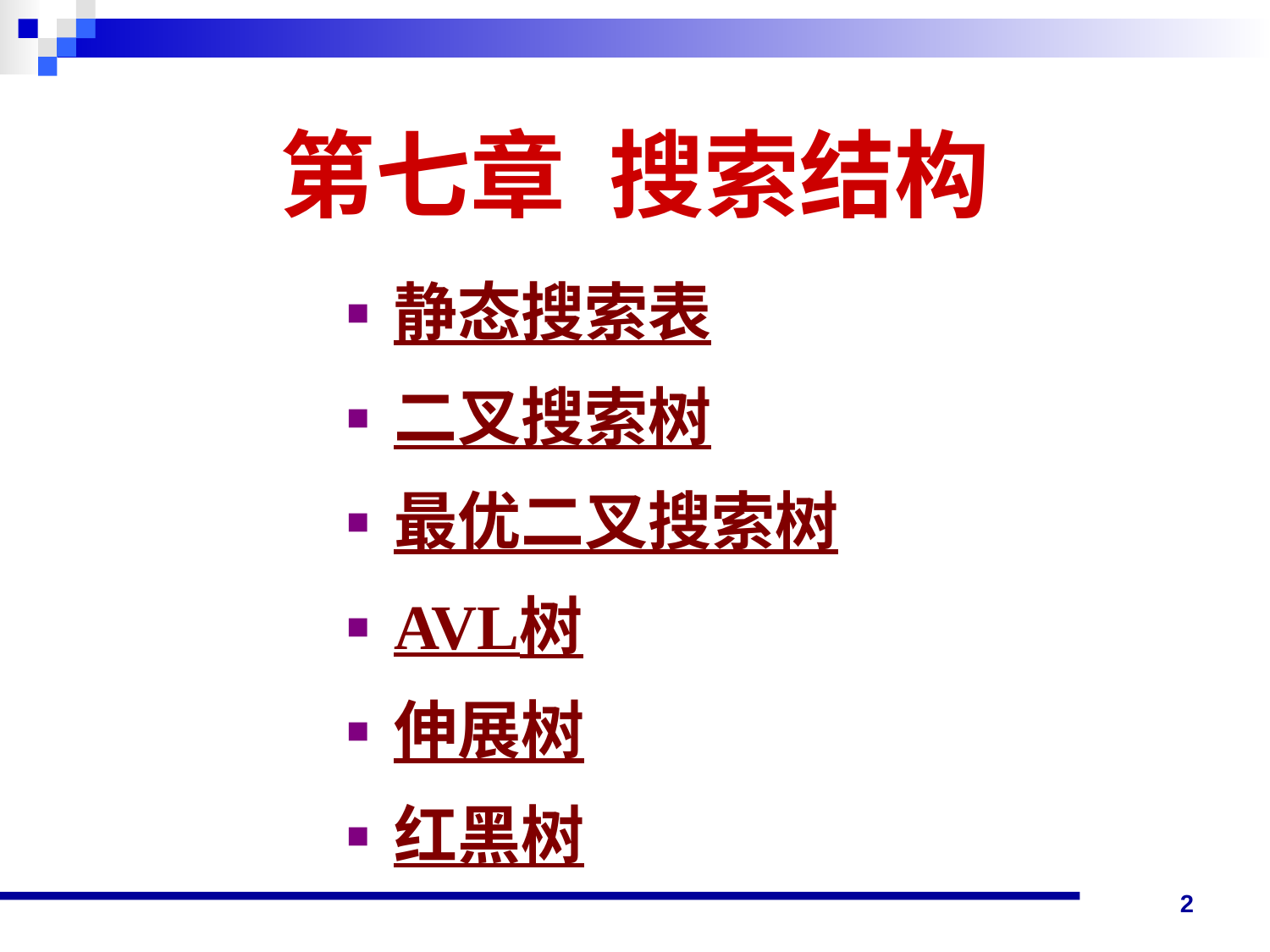

# 第七章  搜索结构
静态搜索表
二叉搜索树
最优二叉搜索树
AVL树
伸展树
红黑树
2